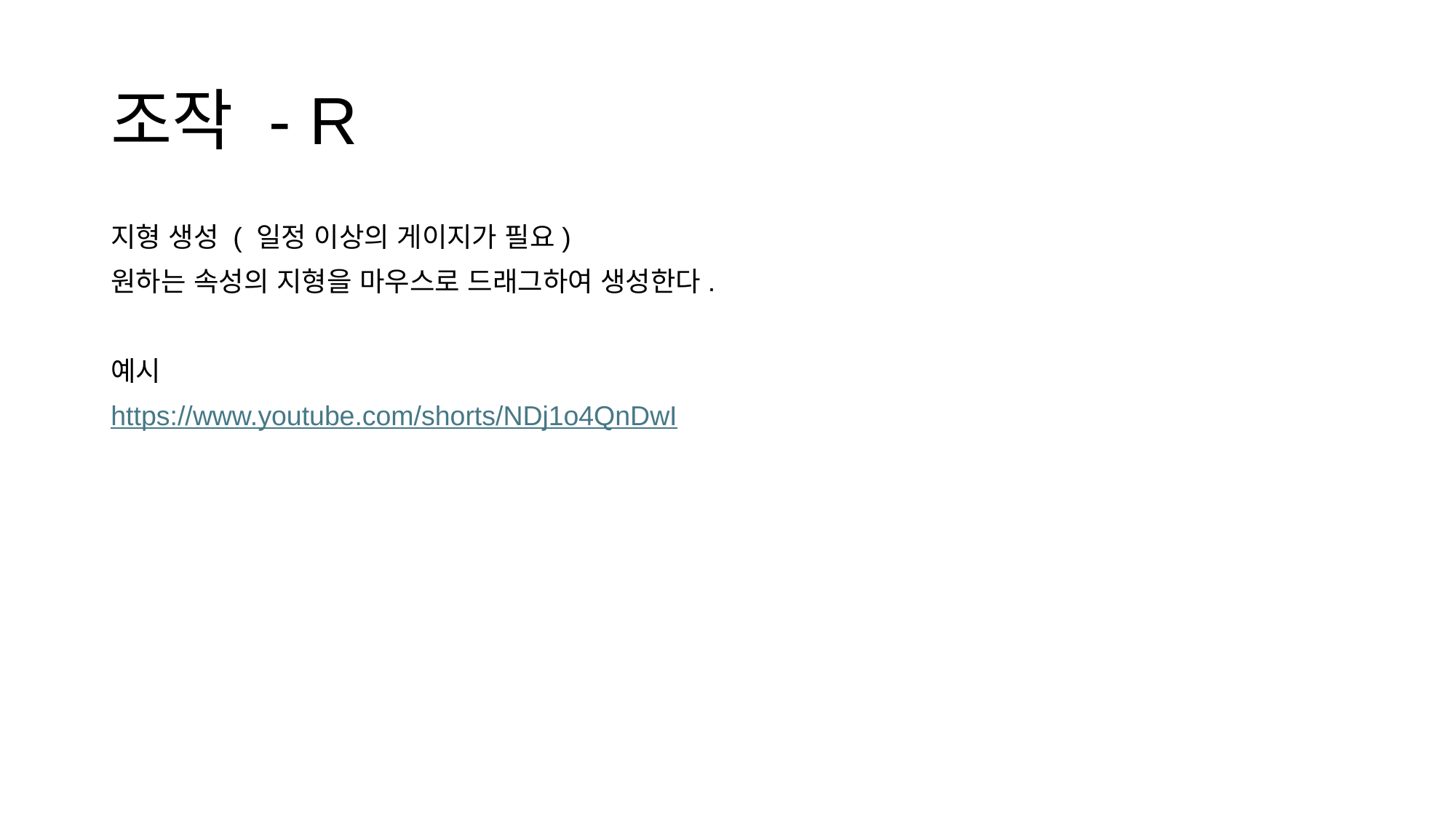

# 조작 - R
지형 생성 ( 일정 이상의 게이지가 필요)
원하는 속성의 지형을 마우스로 드래그하여 생성한다.

예시
https://www.youtube.com/shorts/NDj1o4QnDwI